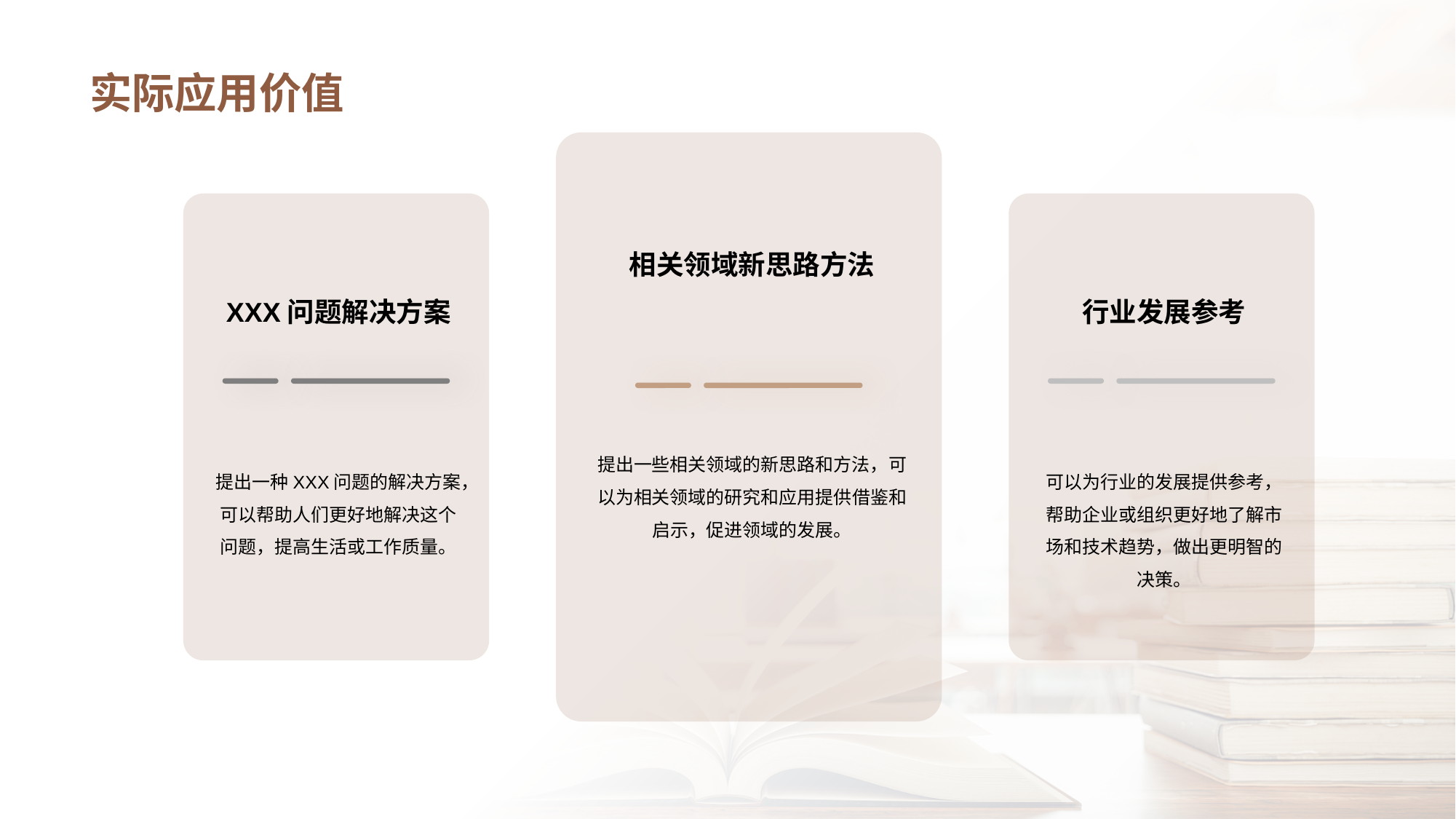

# 实际应用价值

相关领域新思路方法

提出一些相关领域的新思路和方法，可以为相关领域的研究和应用提供借鉴和启示，促进领域的发展。

XXX问题解决方案

提出一种XXX问题的解决方案，可以帮助人们更好地解决这个问题，提高生活或工作质量。

行业发展参考

可以为行业的发展提供参考，帮助企业或组织更好地了解市场和技术趋势，做出更明智的决策。